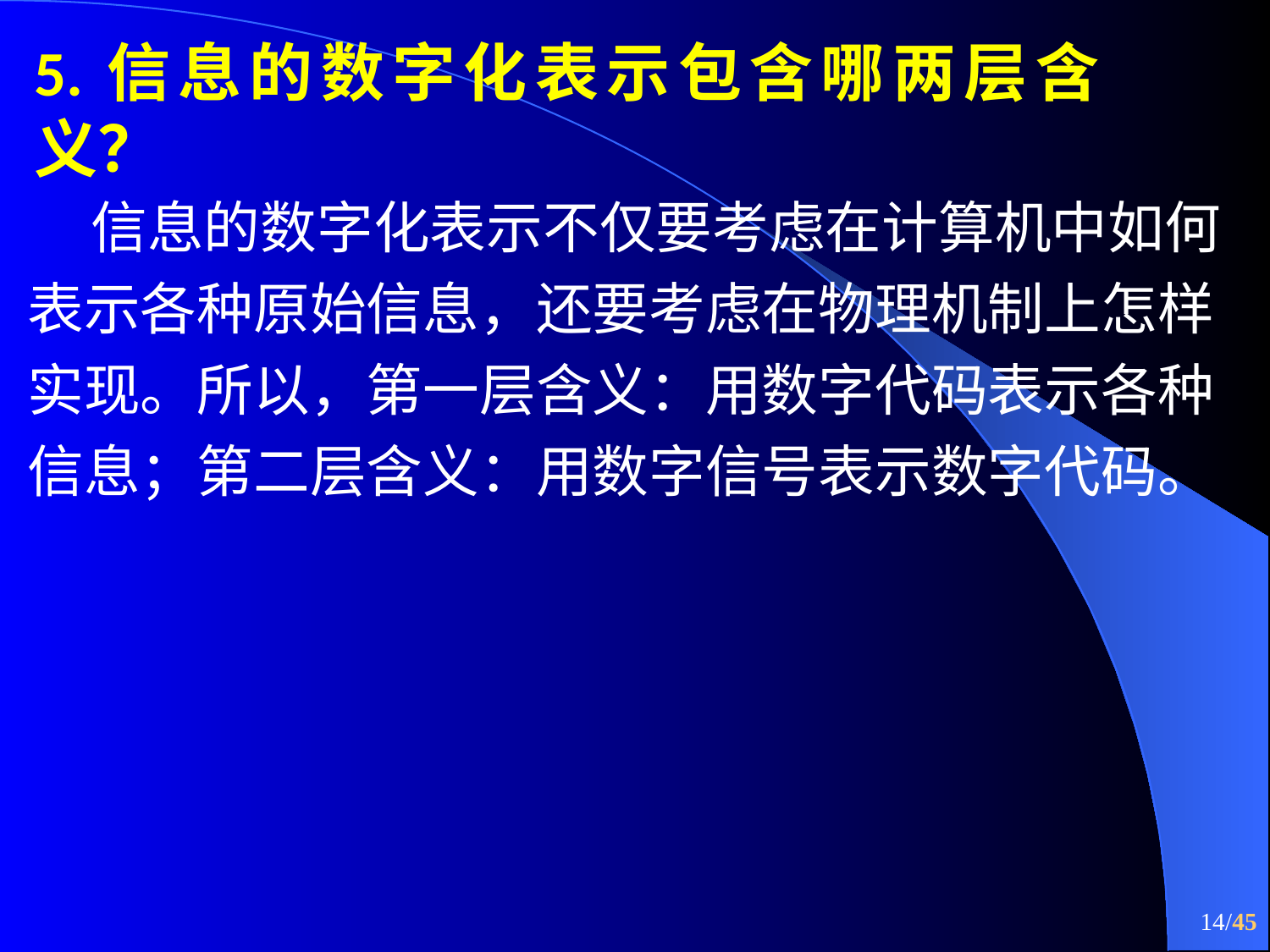

5.信息的数字化表示包含哪两层含义？
信息的数字化表示不仅要考虑在计算机中如何表示各种原始信息，还要考虑在物理机制上怎样实现。所以，第一层含义：用数字代码表示各种信息；第二层含义：用数字信号表示数字代码。
14/45